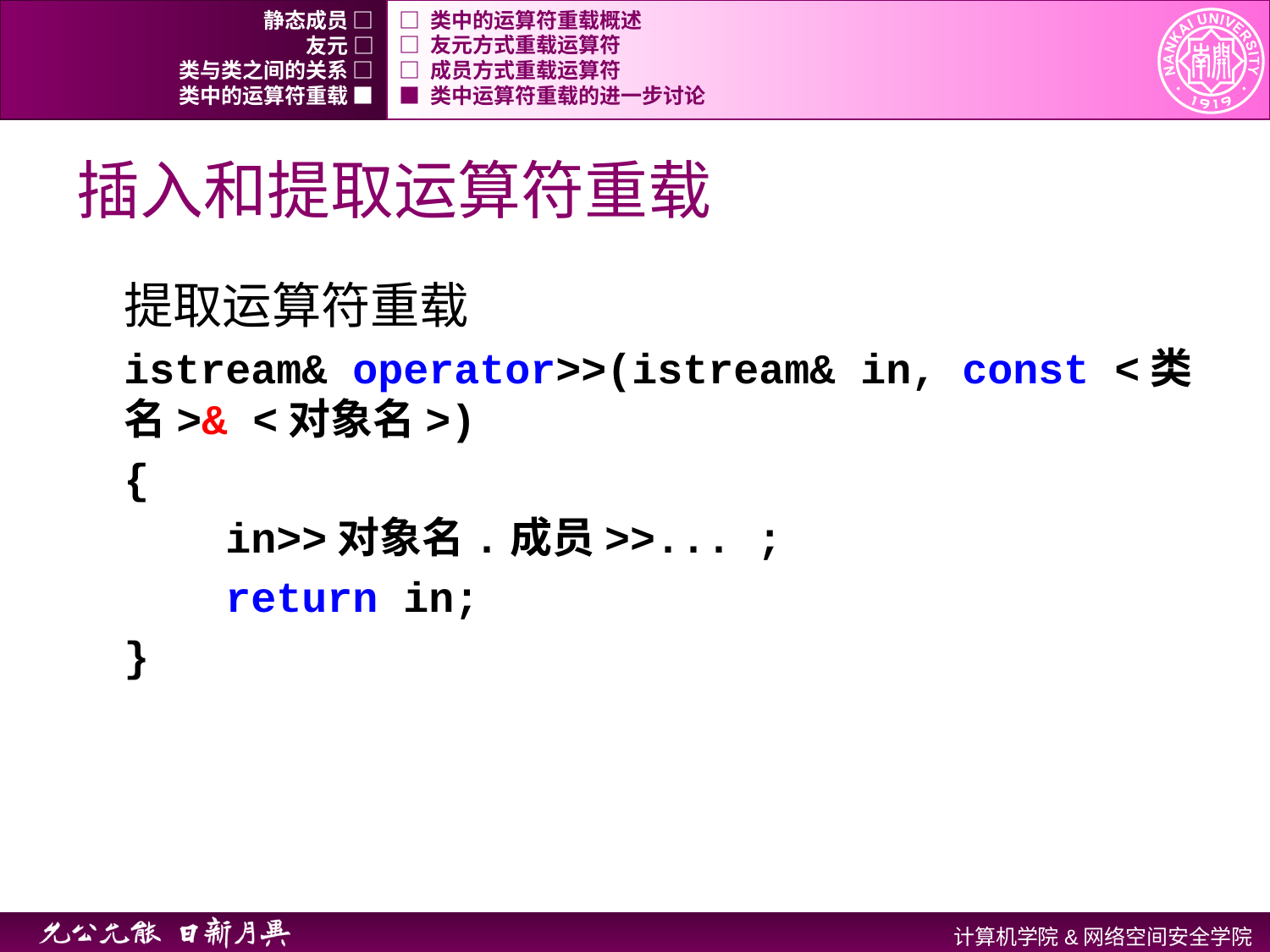

静态成员 □
□ 类中的运算符重载概述
友元 □
□ 友元方式重载运算符
类与类之间的关系 □
□ 成员方式重载运算符
类中的运算符重载 ■

■ 类中运算符重载的进一步讨论
# 插入和提取运算符重载
提取运算符重载
istream& operator>>(istream& in, const <类名>& <对象名>)
{
    in>>对象名.成员>>... ;
    return in;
}